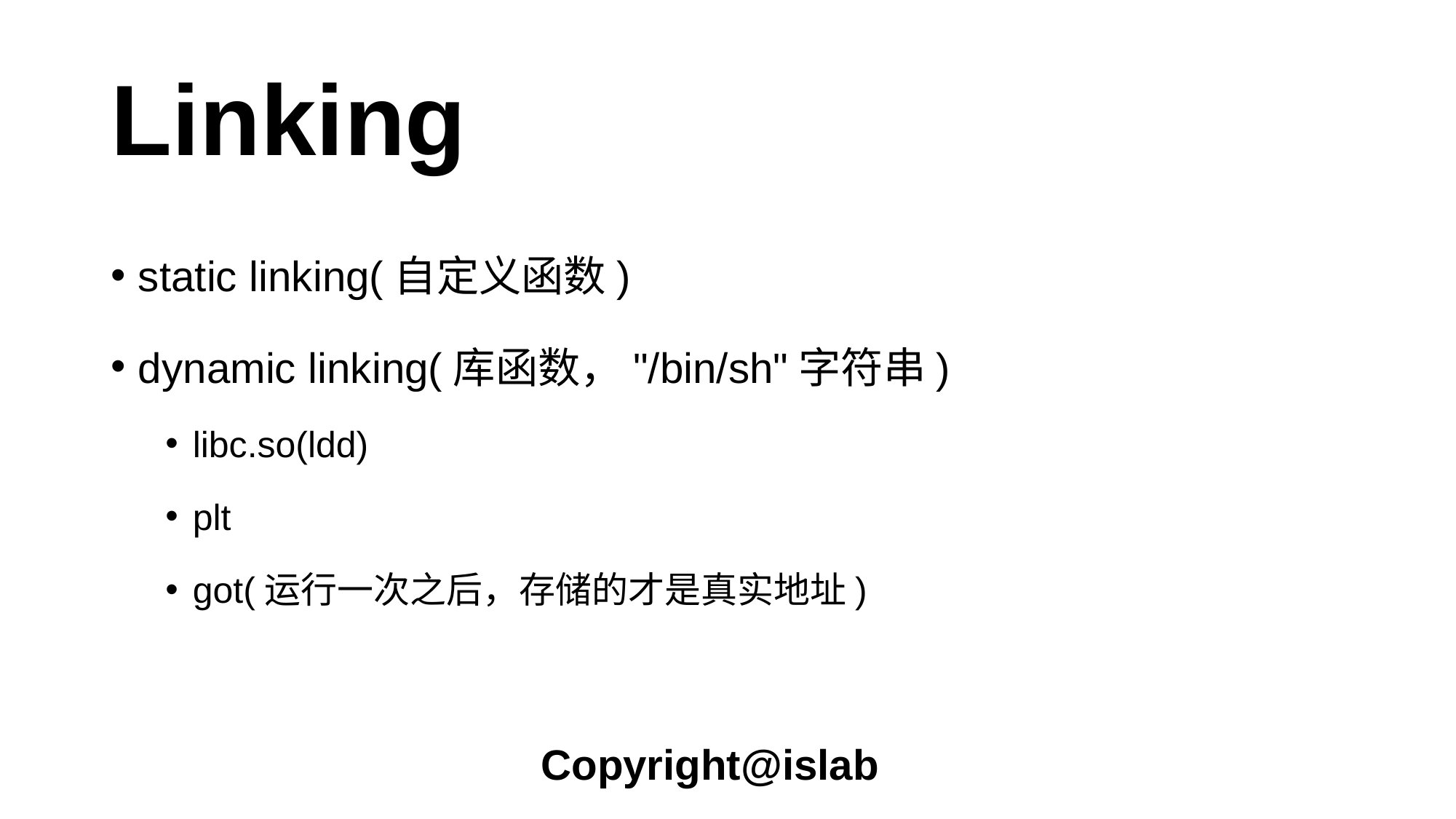

# Linking
static linking(自定义函数)
dynamic linking(库函数，"/bin/sh"字符串)
libc.so(ldd)
plt
got(运行一次之后，存储的才是真实地址)
Copyright@islab